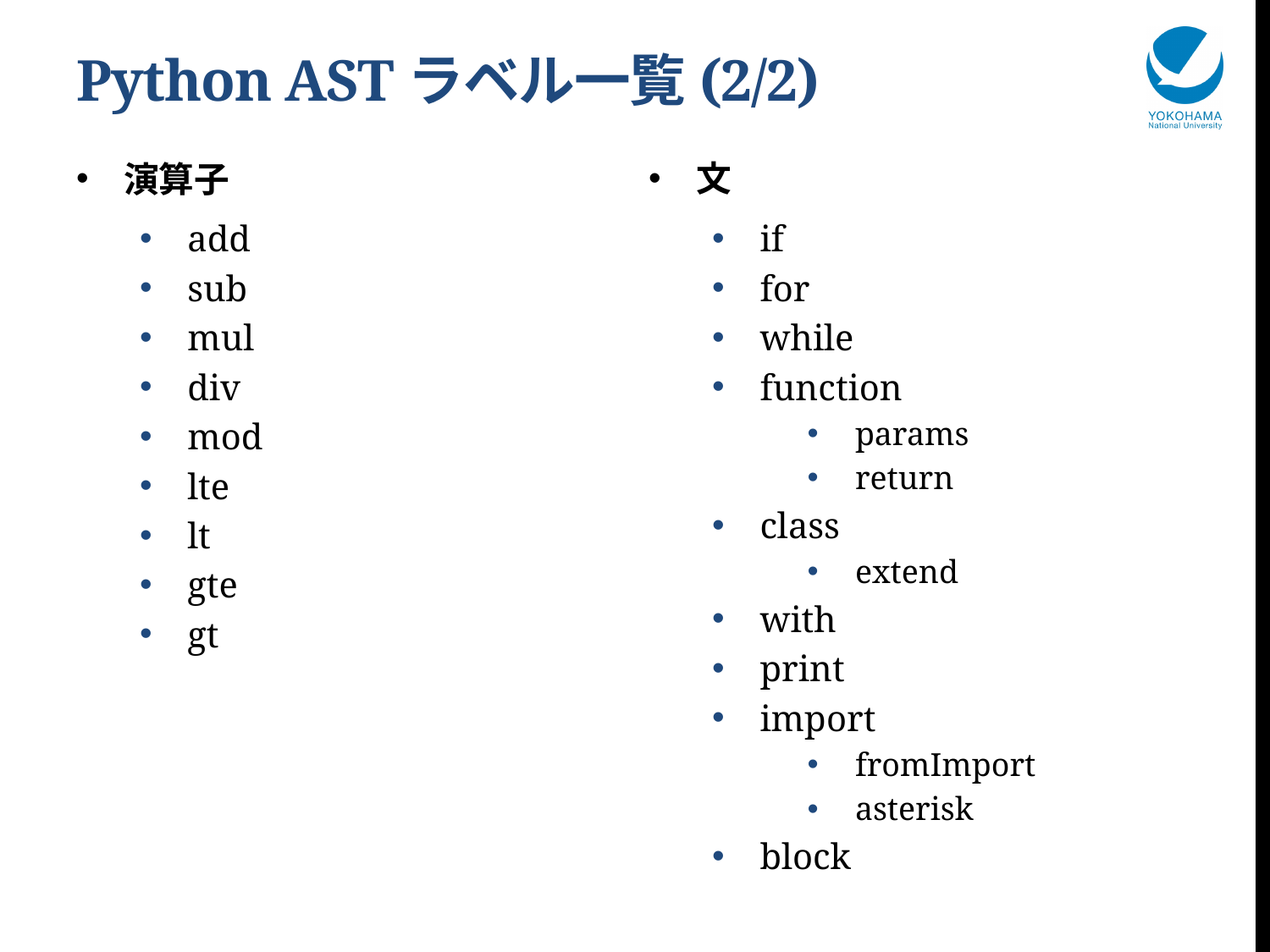

# Python ASTラベル一覧(2/2)
演算子
add
sub
mul
div
mod
lte
lt
gte
gt
文
if
for
while
function
params
return
class
extend
with
print
import
fromImport
asterisk
block